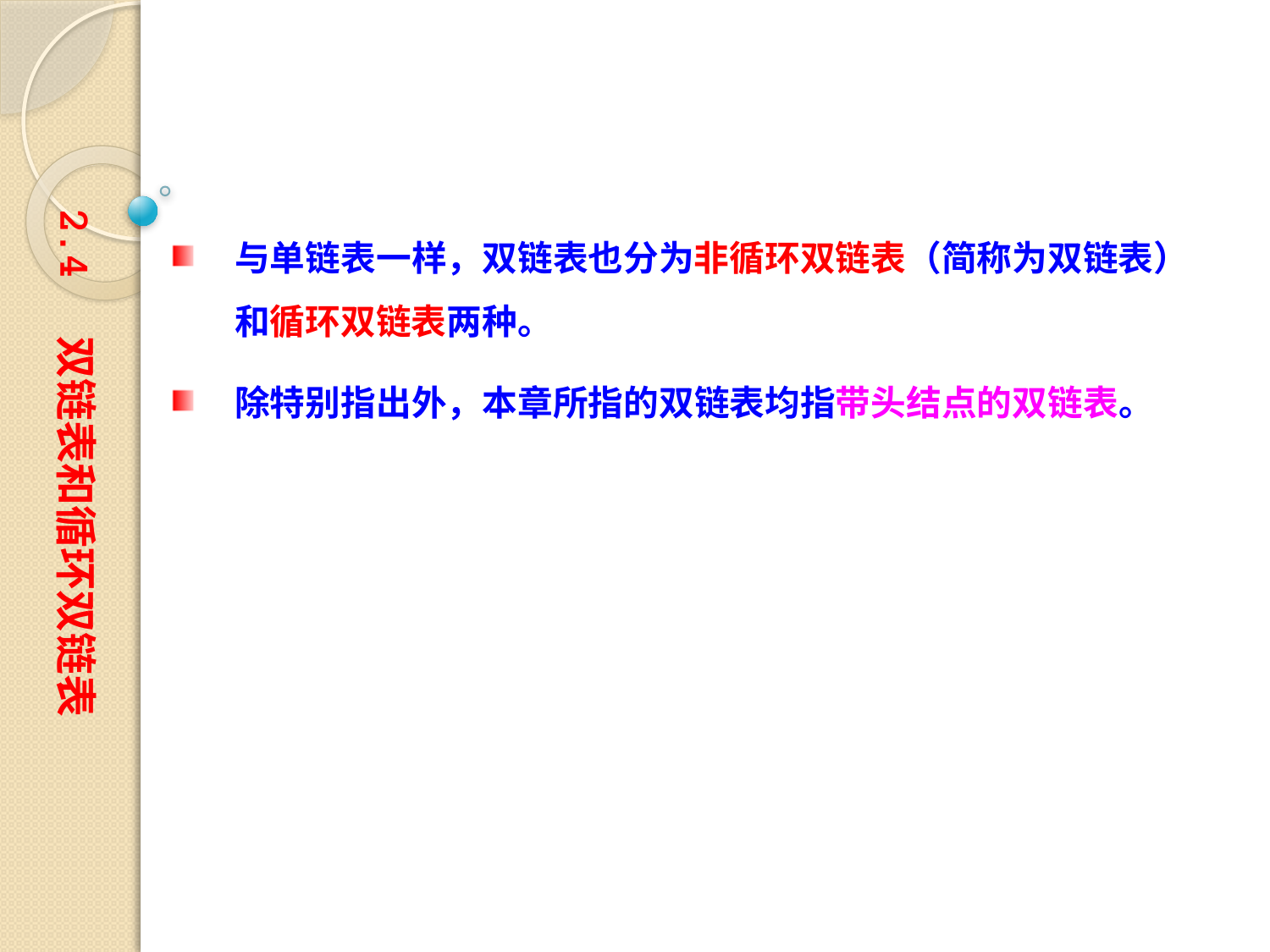

2.4  双链表和循环双链表
与单链表一样，双链表也分为非循环双链表（简称为双链表）和循环双链表两种。
除特别指出外，本章所指的双链表均指带头结点的双链表。